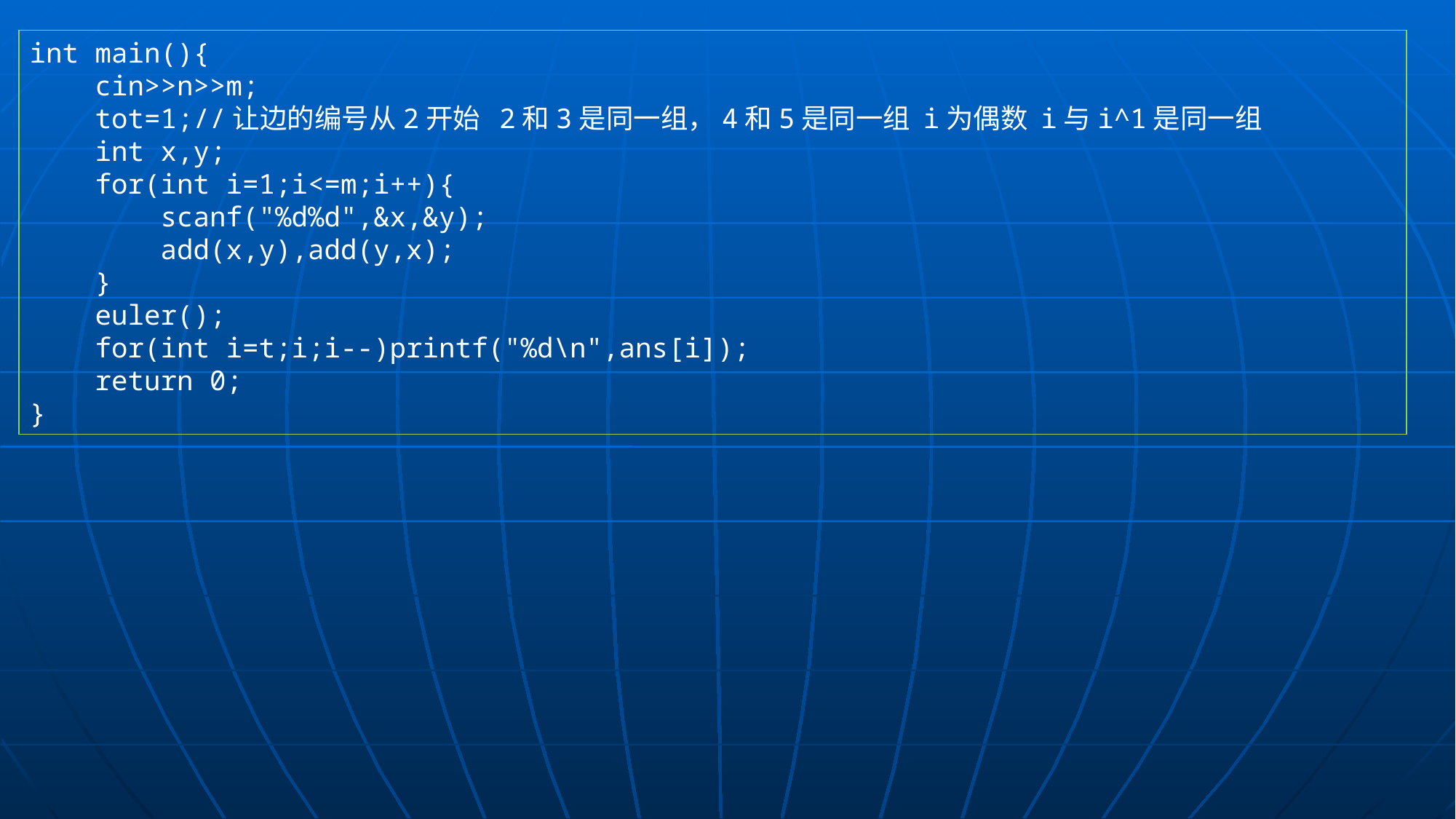

int main(){
    cin>>n>>m;
    tot=1;//让边的编号从2开始  2和3是同一组，4和5是同一组 i为偶数 i与i^1是同一组
    int x,y;
    for(int i=1;i<=m;i++){
        scanf("%d%d",&x,&y);
        add(x,y),add(y,x);
    }
    euler();
    for(int i=t;i;i--)printf("%d\n",ans[i]);
    return 0;
}